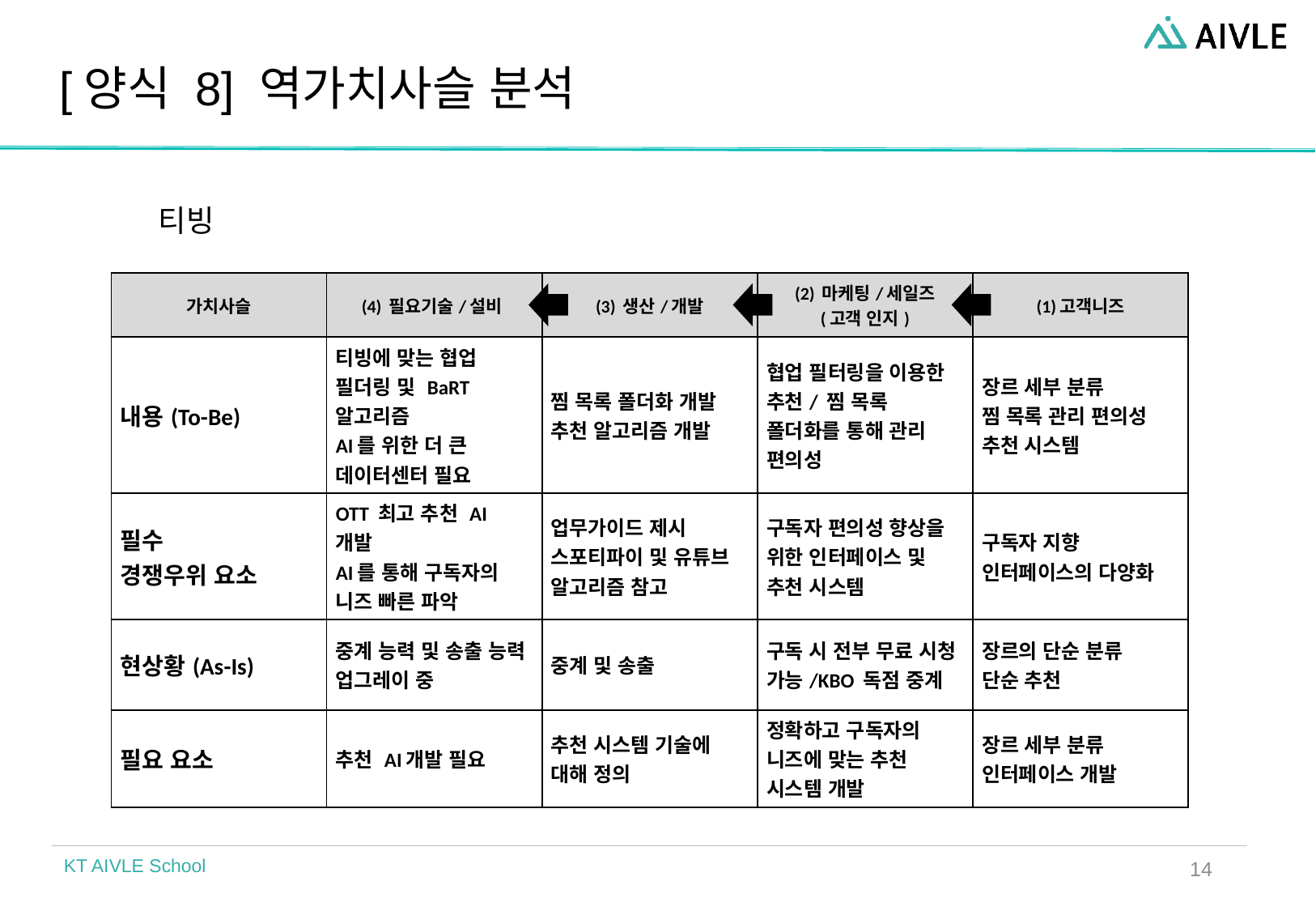

# [양식 8] 역가치사슬 분석
티빙
| 가치사슬 | (4) 필요기술/설비 | (3) 생산/개발 | (2) 마케팅/세일즈 (고객 인지) | (1)고객니즈 |
| --- | --- | --- | --- | --- |
| 내용(To-Be) | 티빙에 맞는 협업 필더링 및 BaRT 알고리즘 AI를 위한 더 큰 데이터센터 필요 | 찜 목록 폴더화 개발 추천 알고리즘 개발 | 협업 필터링을 이용한 추천/ 찜 목록 폴더화를 통해 관리 편의성 | 장르 세부 분류 찜 목록 관리 편의성 추천 시스템 |
| 필수 경쟁우위 요소 | OTT 최고 추천 AI 개발 AI를 통해 구독자의 니즈 빠른 파악 | 업무가이드 제시 스포티파이 및 유튜브 알고리즘 참고 | 구독자 편의성 향상을 위한 인터페이스 및 추천 시스템 | 구독자 지향 인터페이스의 다양화 |
| 현상황(As-Is) | 중계 능력 및 송출 능력 업그레이 중 | 중계 및 송출 | 구독 시 전부 무료 시청 가능/KBO 독점 중계 | 장르의 단순 분류 단순 추천 |
| 필요 요소 | 추천 AI개발 필요 | 추천 시스템 기술에 대해 정의 | 정확하고 구독자의 니즈에 맞는 추천 시스템 개발 | 장르 세부 분류 인터페이스 개발 |